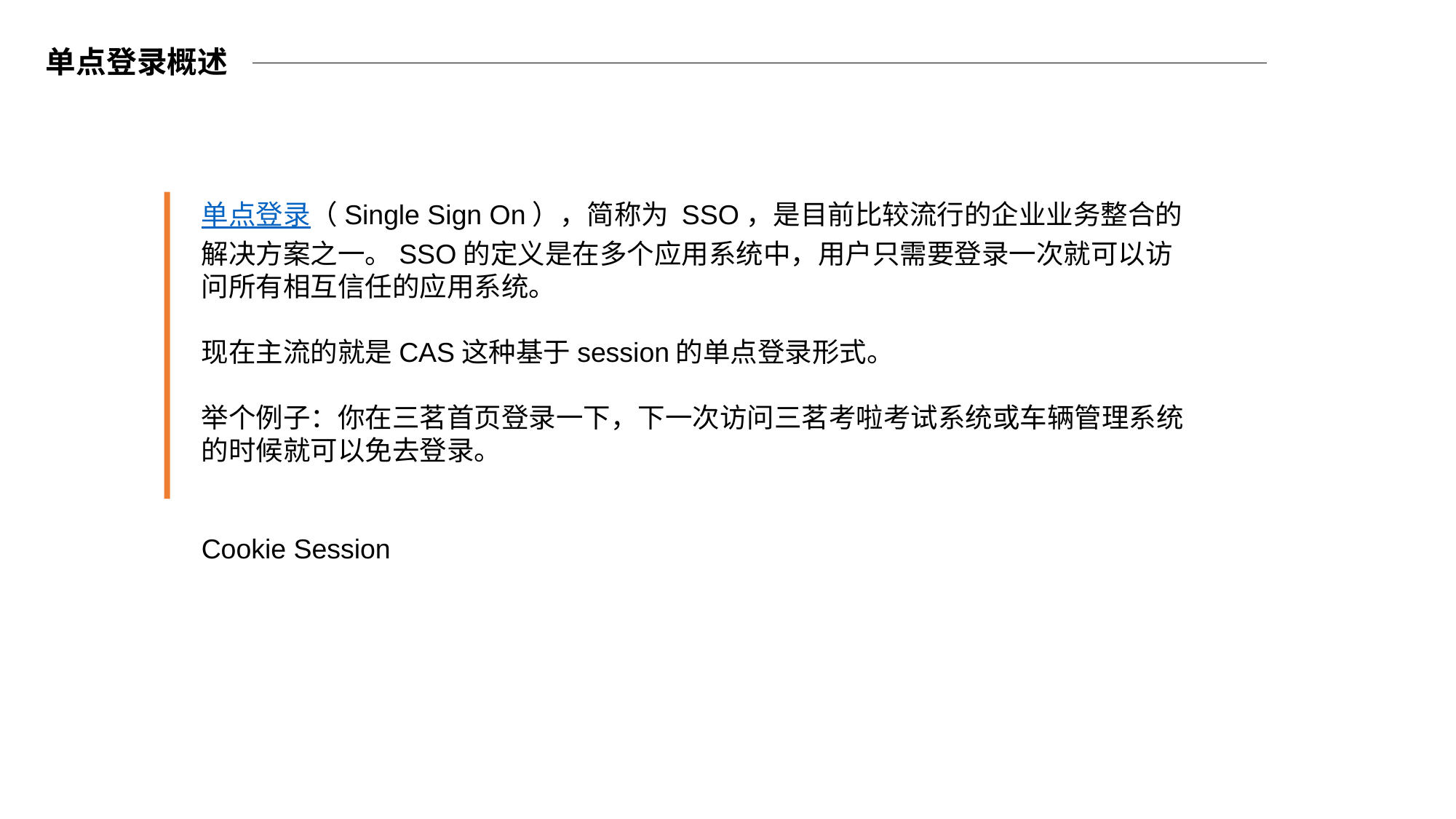

单点登录概述

单点登录（Single Sign On），简称为 SSO，是目前比较流行的企业业务整合的解决方案之一。SSO的定义是在多个应用系统中，用户只需要登录一次就可以访问所有相互信任的应用系统。

现在主流的就是CAS这种基于session的单点登录形式。

举个例子：你在三茗首页登录一下，下一次访问三茗考啦考试系统或车辆管理系统的时候就可以免去登录。

Cookie Session